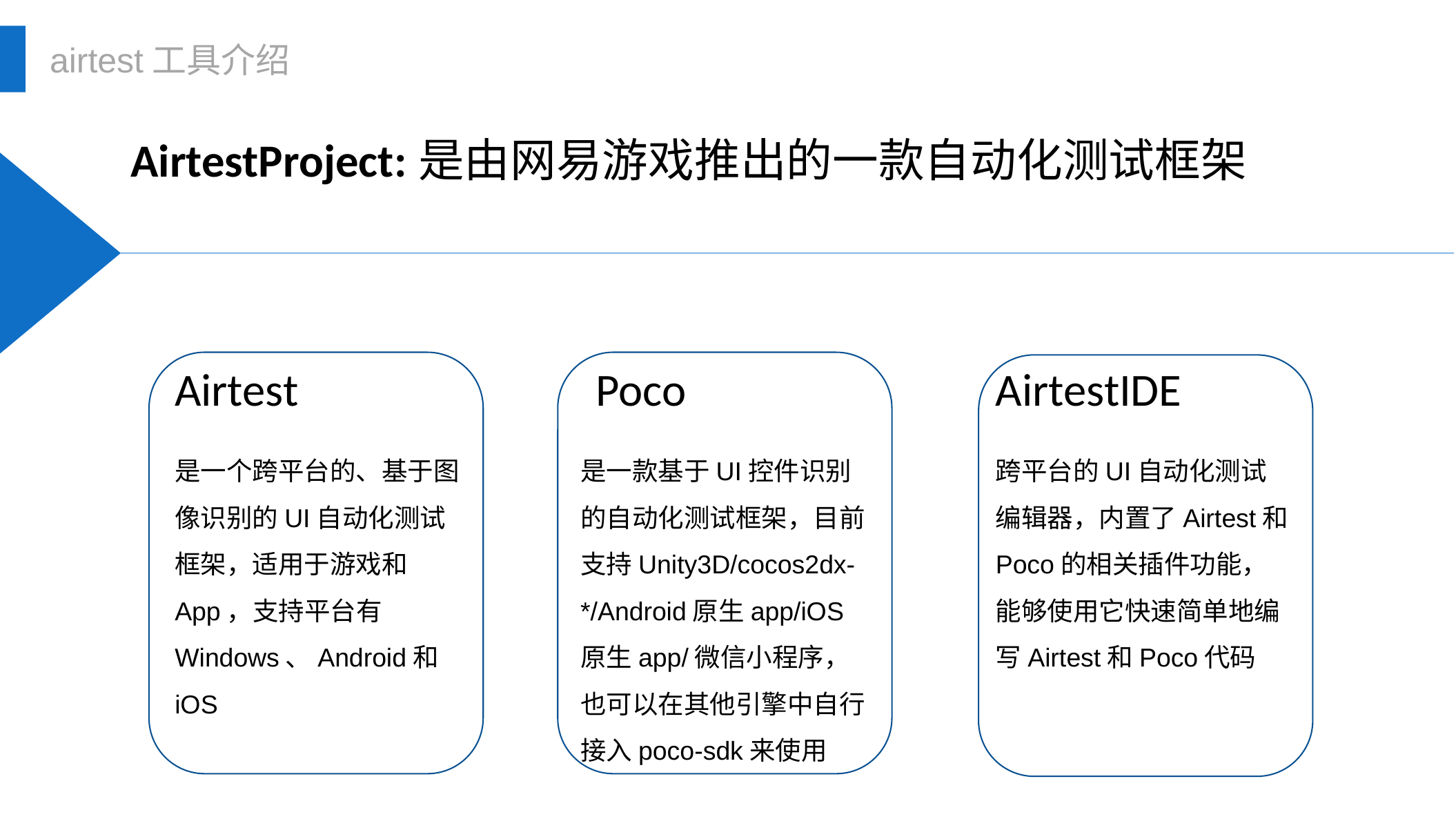

airtest工具介绍
AirtestProject:是由网易游戏推出的一款自动化测试框架

Airtest
Poco

AirtestIDE
是一个跨平台的、基于图像识别的UI自动化测试框架，适用于游戏和App，支持平台有Windows、Android和iOS
是一款基于UI控件识别的自动化测试框架，目前支持Unity3D/cocos2dx-*/Android原生app/iOS原生app/微信小程序，也可以在其他引擎中自行接入poco-sdk来使用
跨平台的UI自动化测试编辑器，内置了Airtest和Poco的相关插件功能，能够使用它快速简单地编写Airtest和Poco代码